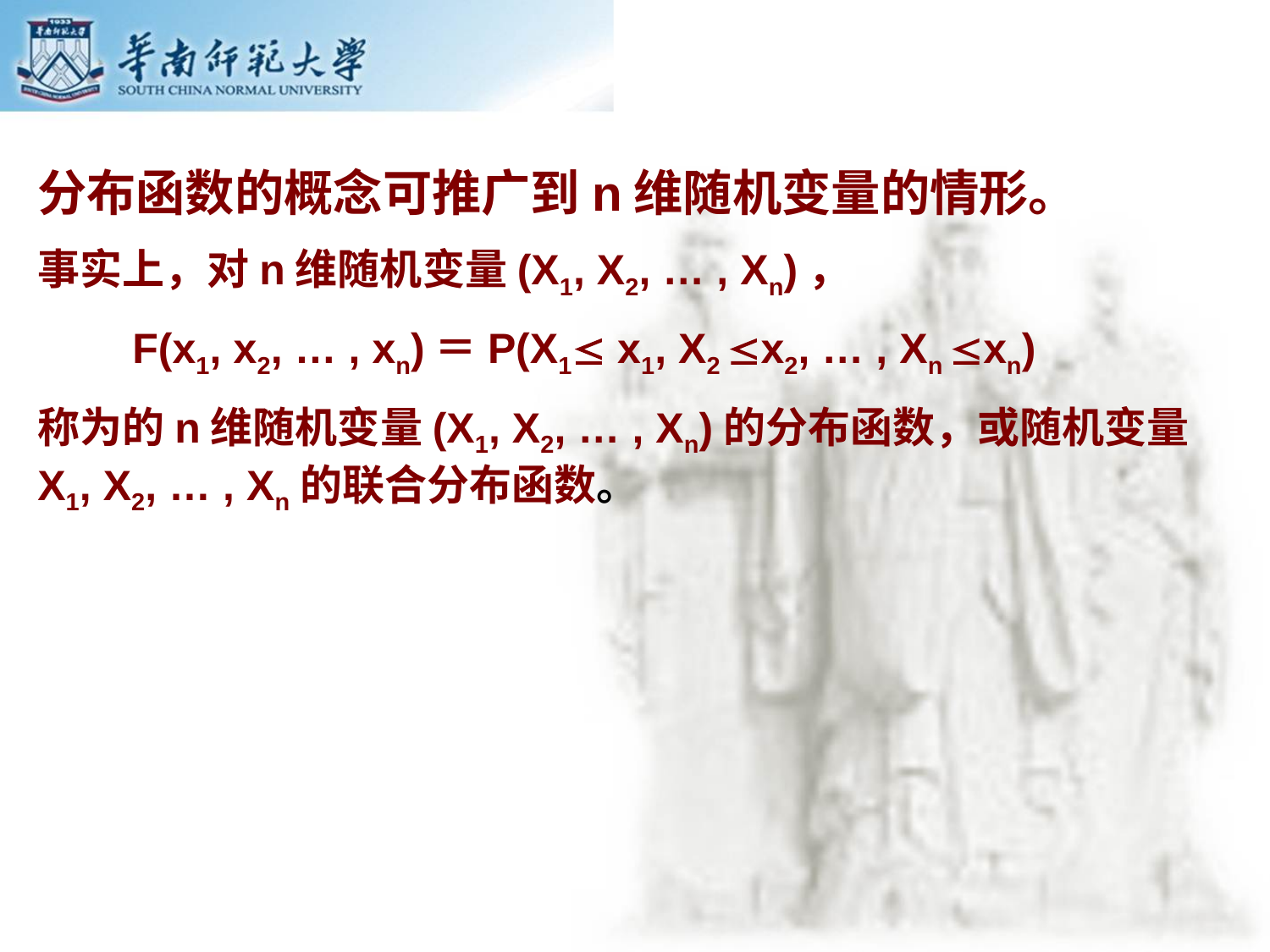

分布函数的概念可推广到n维随机变量的情形。
事实上，对n维随机变量(X1, X2, … , Xn)，
        F(x1, x2, … , xn)＝P(X1≤ x1, X2 ≤x2, … , Xn ≤xn)
称为的n维随机变量(X1, X2, … , Xn)的分布函数，或随机变量X1, X2, … , Xn的联合分布函数。